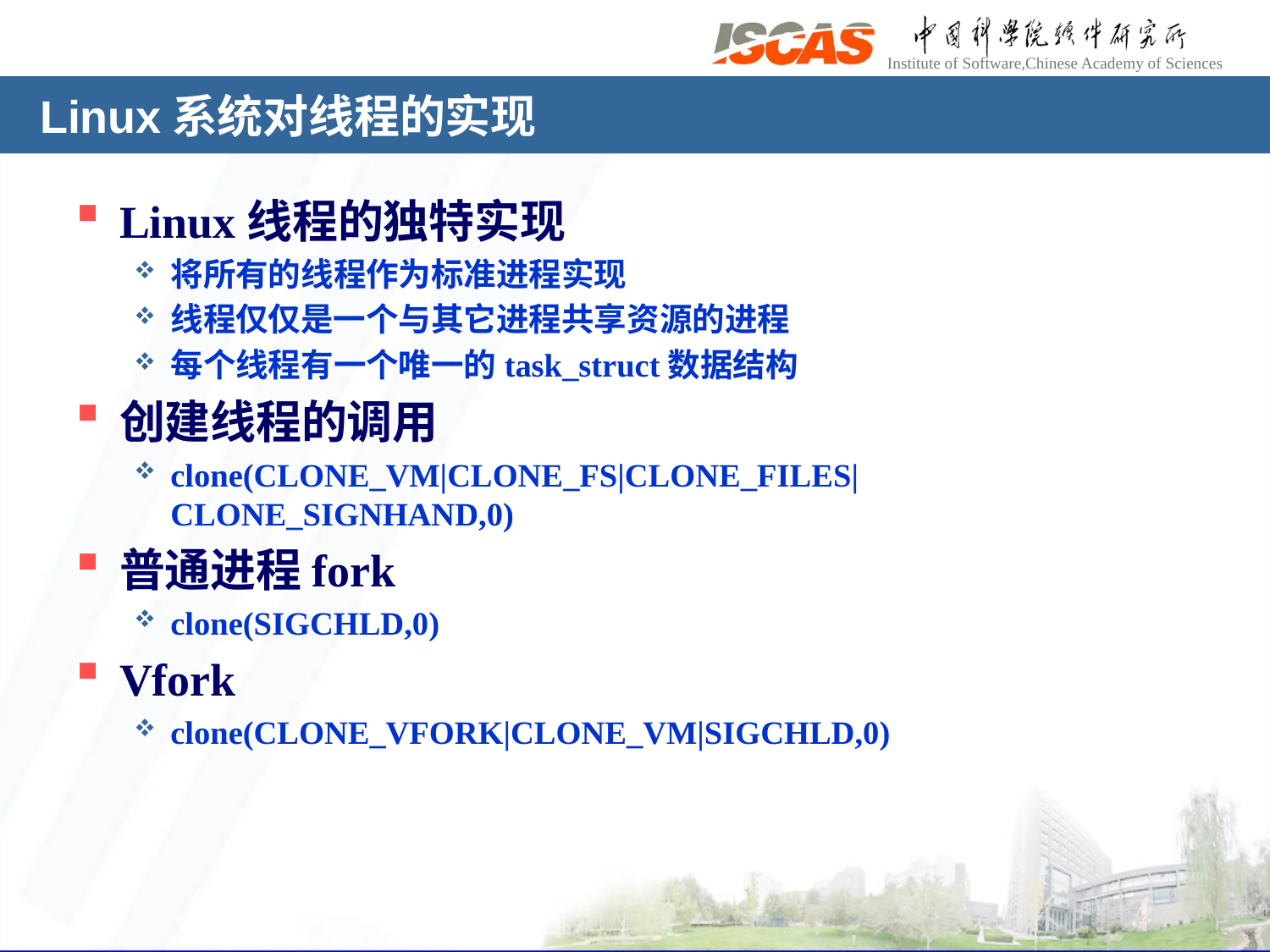

# Linux系统对线程的实现
Linux线程的独特实现
将所有的线程作为标准进程实现
线程仅仅是一个与其它进程共享资源的进程
每个线程有一个唯一的task_struct数据结构
创建线程的调用
clone(CLONE_VM|CLONE_FS|CLONE_FILES|CLONE_SIGNHAND,0)
普通进程fork
clone(SIGCHLD,0)
Vfork
clone(CLONE_VFORK|CLONE_VM|SIGCHLD,0)